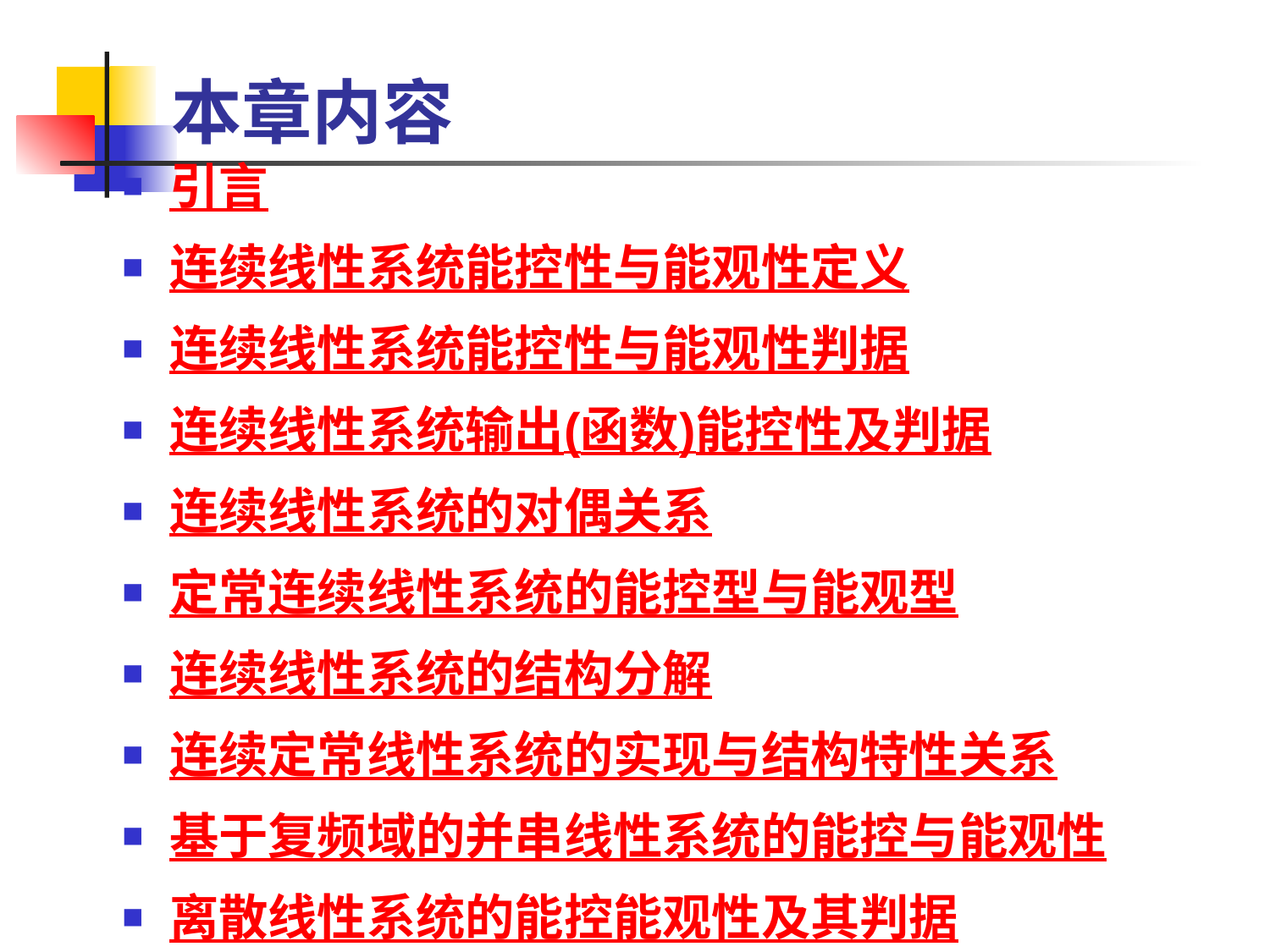

# 本章内容
引言
连续线性系统能控性与能观性定义
连续线性系统能控性与能观性判据
连续线性系统输出(函数)能控性及判据
连续线性系统的对偶关系
定常连续线性系统的能控型与能观型
连续线性系统的结构分解
连续定常线性系统的实现与结构特性关系
基于复频域的并串线性系统的能控与能观性
离散线性系统的能控能观性及其判据
小结